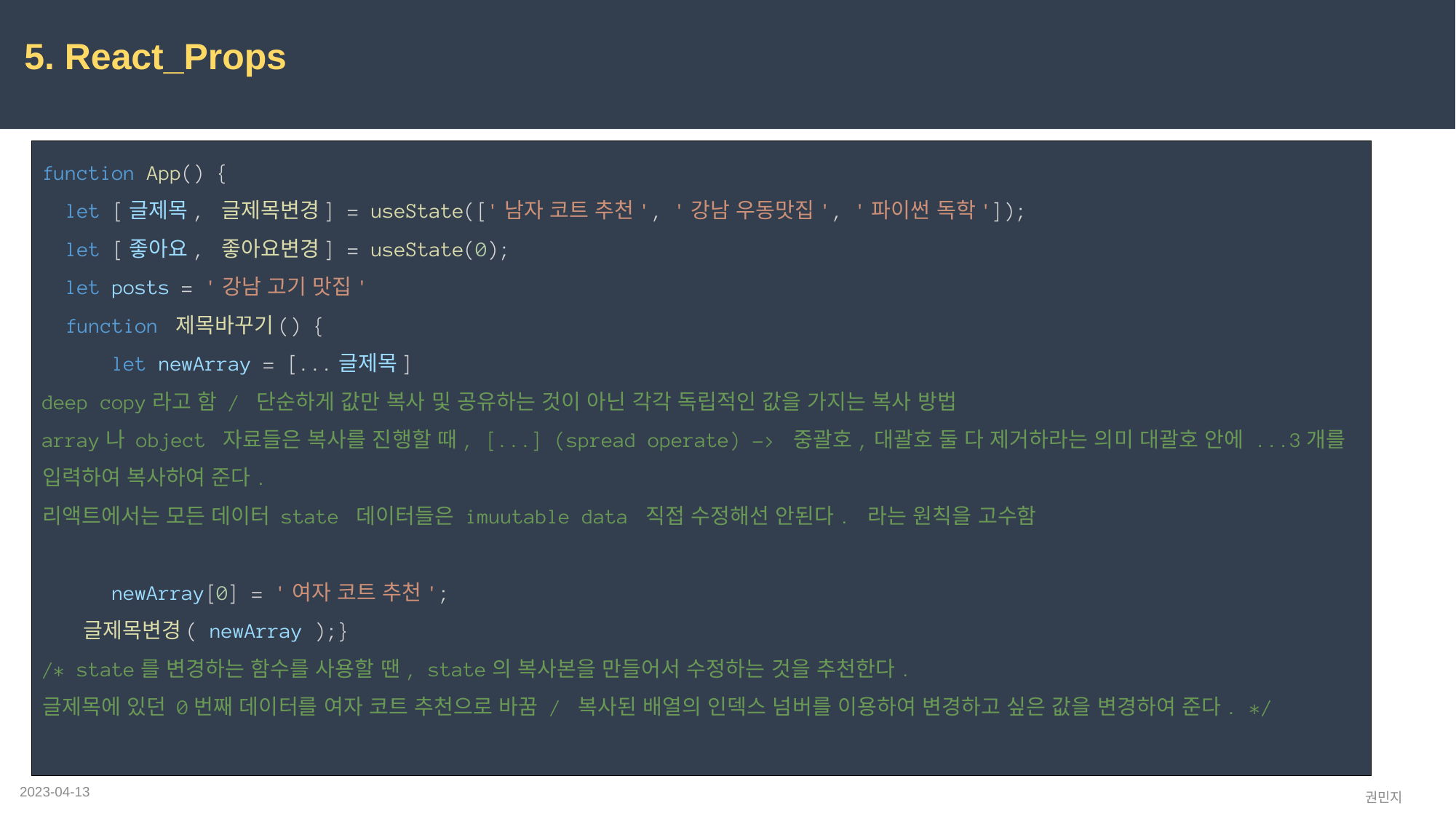

5. React_Props

function App() {
  let [글제목, 글제목변경] = useState(['남자 코트 추천', '강남 우동맛집', '파이썬 독학']);
  let [좋아요, 좋아요변경] = useState(0);
  let posts = '강남 고기 맛집'
  function 제목바꾸기() {
      let newArray = [...글제목]
deep copy라고 함 / 단순하게 값만 복사 및 공유하는 것이 아닌 각각 독립적인 값을 가지는 복사 방법
array나 object 자료들은 복사를 진행할 때, [...] (spread operate) -> 중괄호,대괄호 둘 다 제거하라는 의미 대괄호 안에 ...3개를 입력하여 복사하여 준다.
리액트에서는 모든 데이터 state 데이터들은 imuutable data 직접 수정해선 안된다. 라는 원칙을 고수함

      newArray[0] = '여자 코트 추천';
      글제목변경( newArray );}
/* state를 변경하는 함수를 사용할 땐, state의 복사본을 만들어서 수정하는 것을 추천한다.
글제목에 있던 0번째 데이터를 여자 코트 추천으로 바꿈 / 복사된 배열의 인덱스 넘버를 이용하여 변경하고 싶은 값을 변경하여 준다. */
2023-04-13
권민지